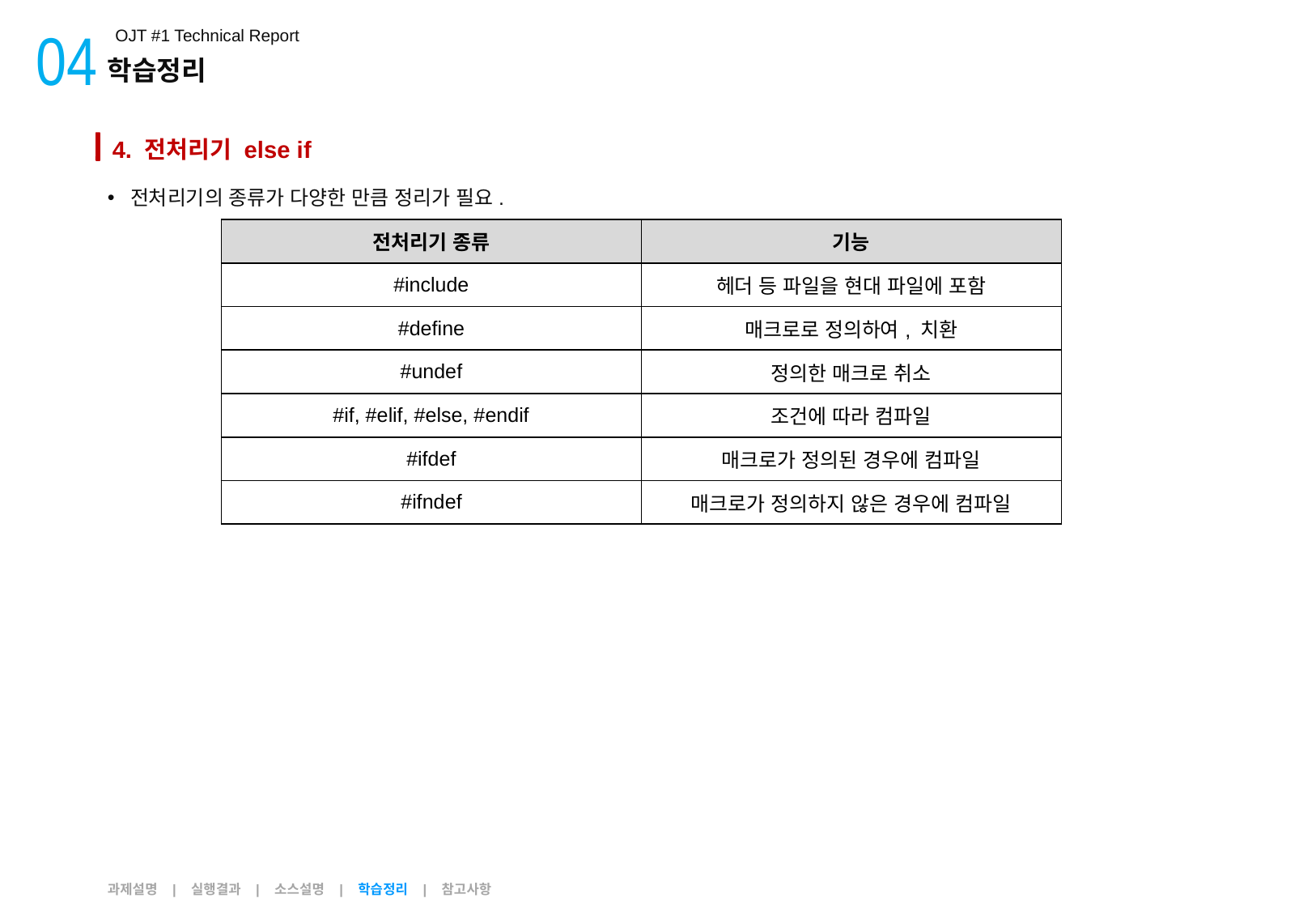

04
OJT #1 Technical Report

학습정리

4. 전처리기 else if
전처리기의 종류가 다양한 만큼 정리가 필요.
| 전처리기 종류 | 기능 |
| --- | --- |
| #include | 헤더 등 파일을 현대 파일에 포함 |
| #define | 매크로로 정의하여, 치환 |
| #undef | 정의한 매크로 취소 |
| #if, #elif, #else, #endif | 조건에 따라 컴파일 |
| #ifdef | 매크로가 정의된 경우에 컴파일 |
| #ifndef | 매크로가 정의하지 않은 경우에 컴파일 |
과제설명   |   실행결과   |   소스설명   |   학습정리   |   참고사항